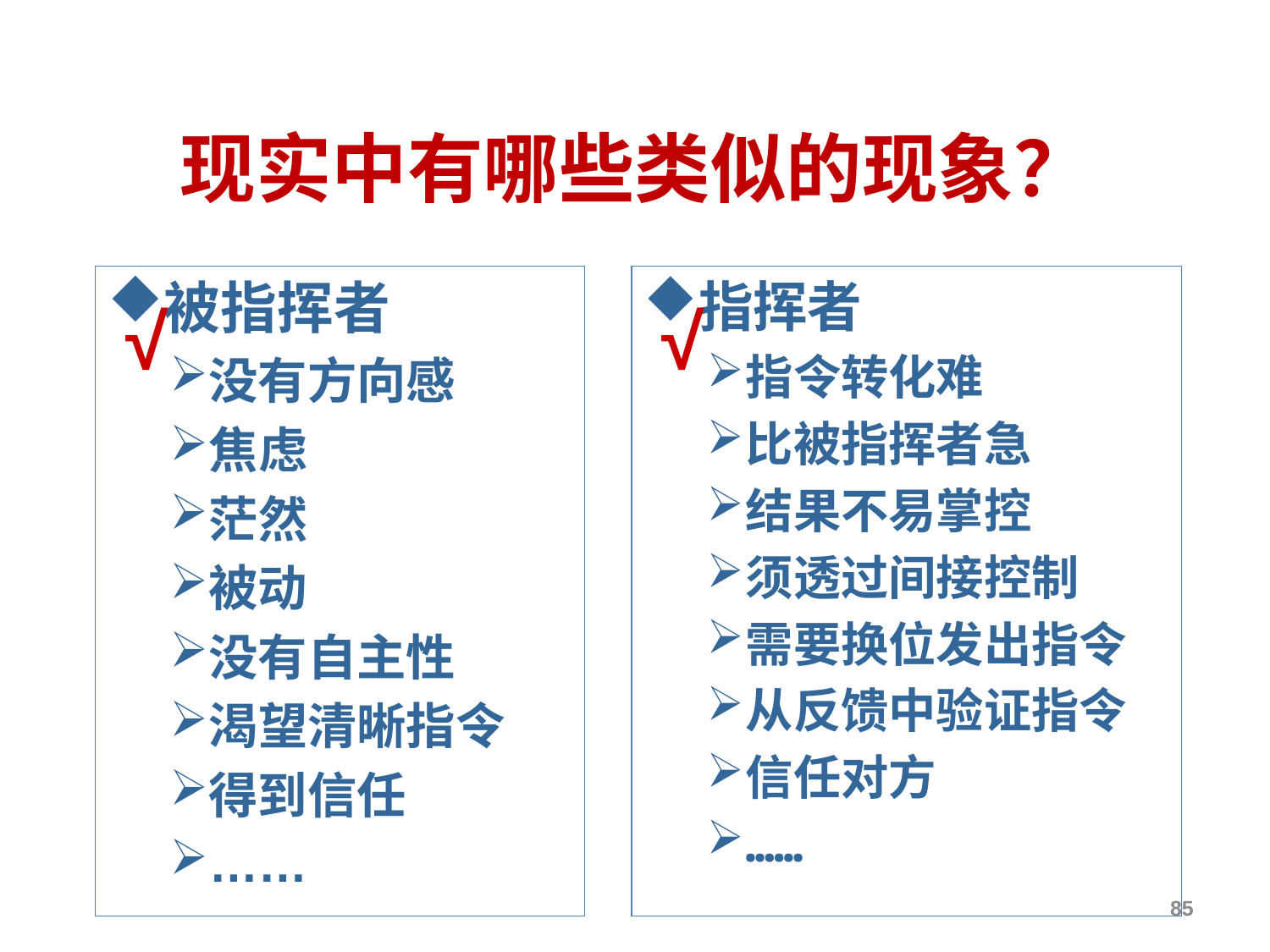

# 现实中有哪些类似的现象？
被指挥者
没有方向感
焦虑
茫然
被动
没有自主性
渴望清晰指令
得到信任
……
指挥者
指令转化难
比被指挥者急
结果不易掌控
须透过间接控制
需要换位发出指令
从反馈中验证指令
信任对方
……
√
√
85